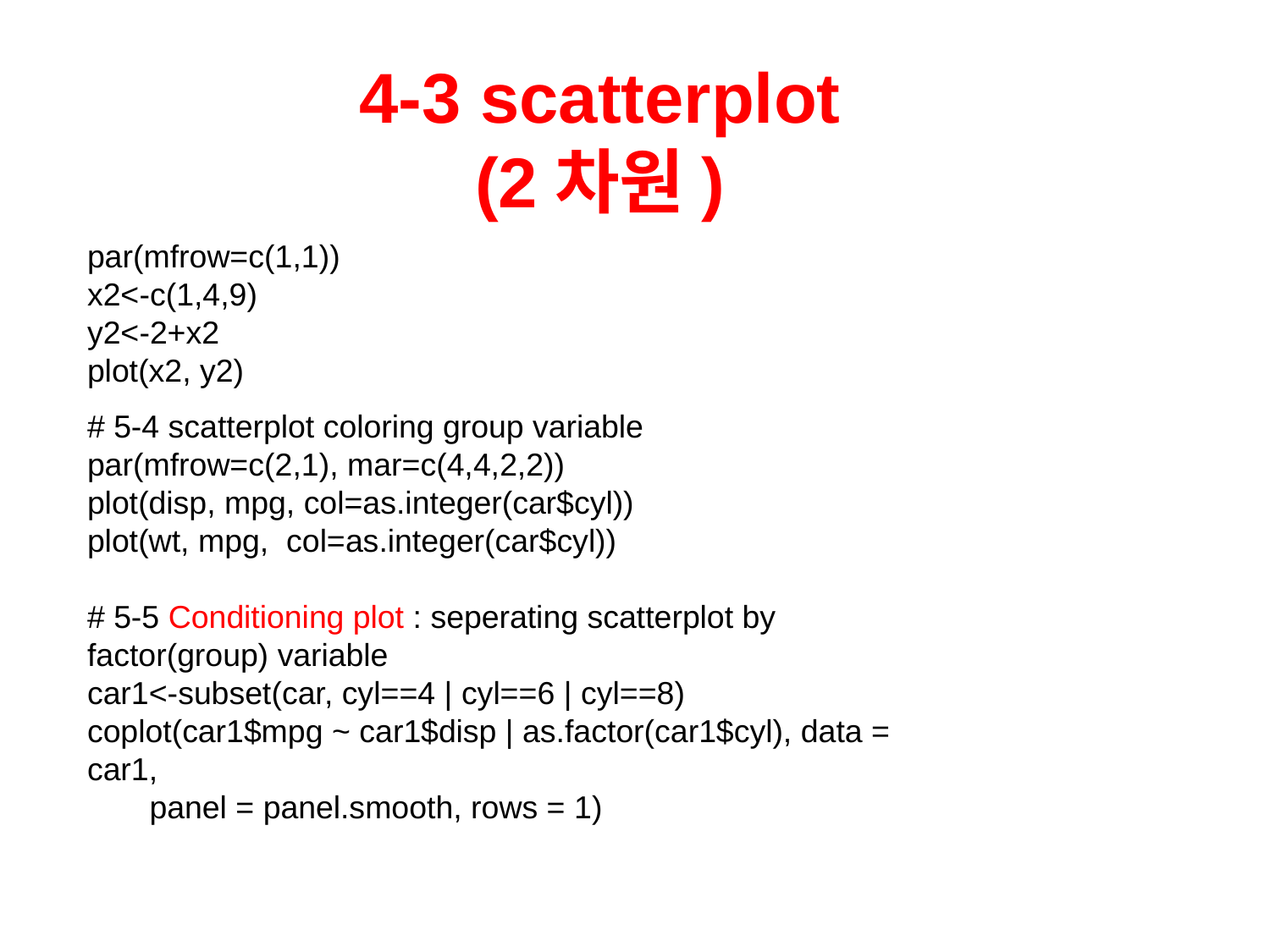

4-3 scatterplot
(2차원)
par(mfrow=c(1,1))
x2<-c(1,4,9)
y2<-2+x2
plot(x2, y2)
# 5-4 scatterplot coloring group variable
par(mfrow=c(2,1), mar=c(4,4,2,2))
plot(disp, mpg, col=as.integer(car$cyl))
plot(wt, mpg,  col=as.integer(car$cyl))

# 5-5 Conditioning plot : seperating scatterplot by factor(group) variable
car1<-subset(car, cyl==4 | cyl==6 | cyl==8)
coplot(car1$mpg ~ car1$disp | as.factor(car1$cyl), data = car1,
       panel = panel.smooth, rows = 1)